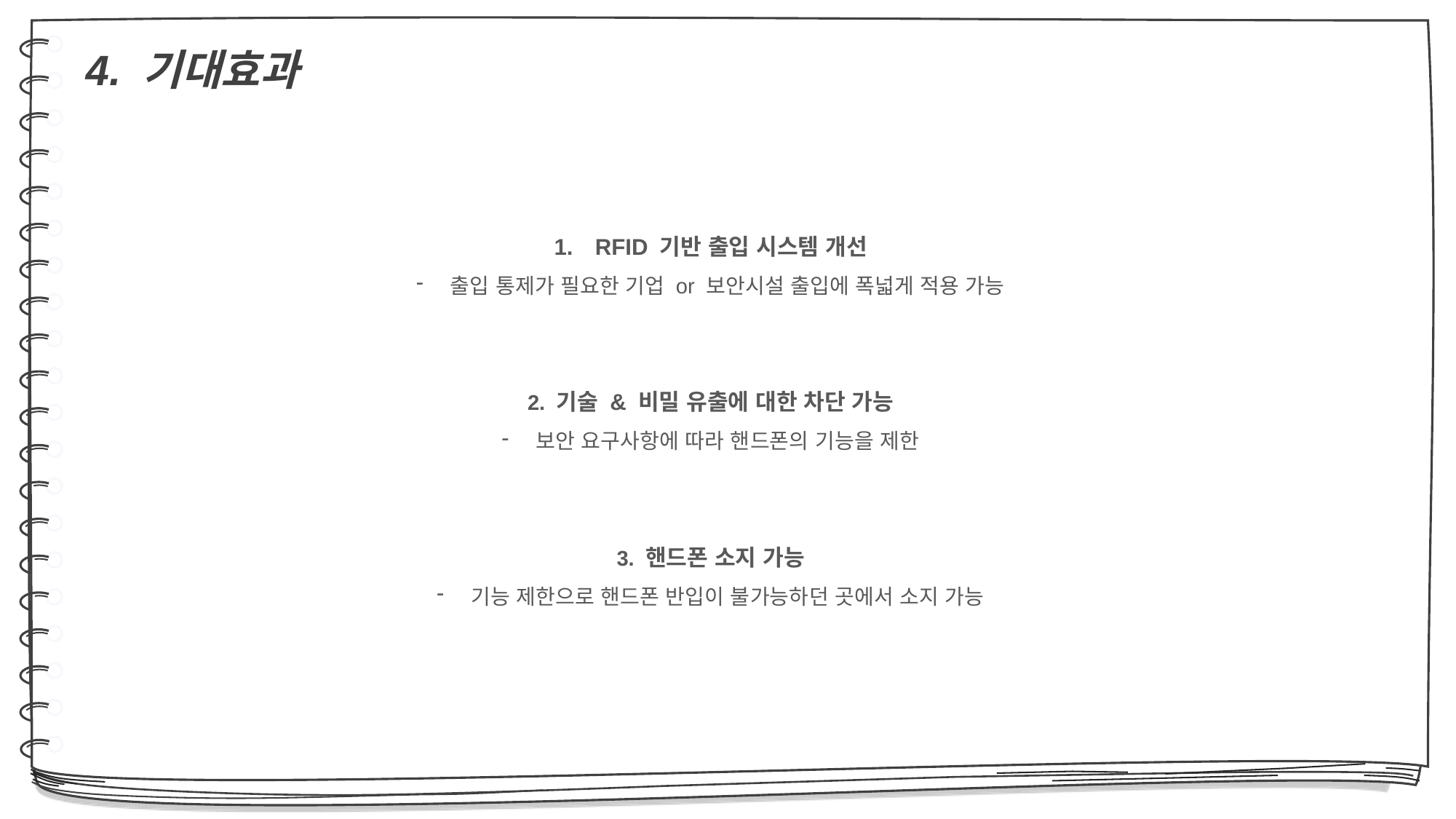

4. 기대효과

RFID 기반 출입 시스템 개선
출입 통제가 필요한 기업 or 보안시설 출입에 폭넓게 적용 가능

2. 기술 & 비밀 유출에 대한 차단 가능
보안 요구사항에 따라 핸드폰의 기능을 제한

3. 핸드폰 소지 가능
기능 제한으로 핸드폰 반입이 불가능하던 곳에서 소지 가능